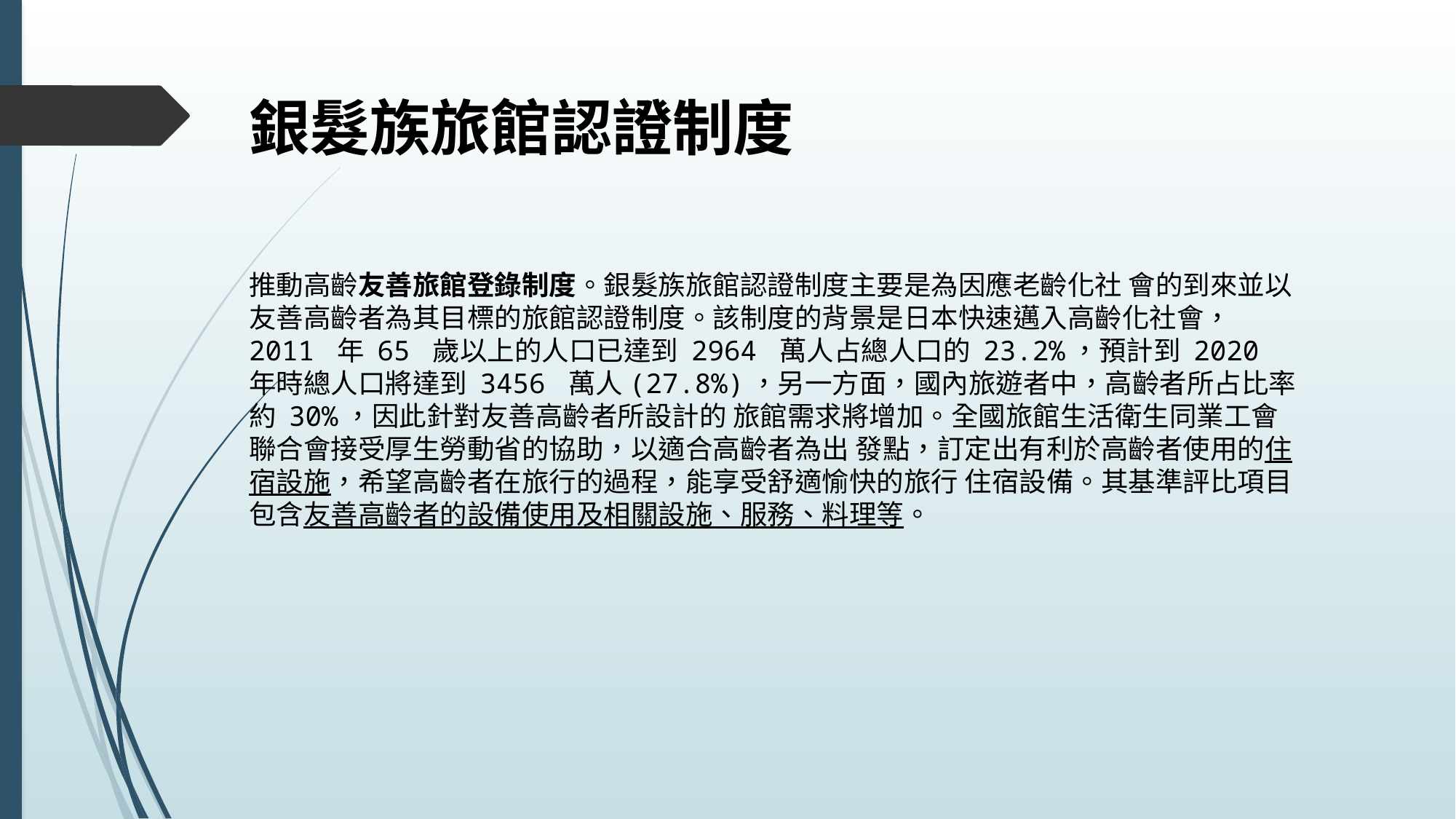

銀髮族旅館認證制度

推動高齡友善旅館登錄制度。銀髮族旅館認證制度主要是為因應老齡化社 會的到來並以友善高齡者為其目標的旅館認證制度。該制度的背景是日本快速邁入高齡化社會， 2011 年 65 歲以上的人口已達到 2964 萬人占總人口的 23.2%，預計到 2020 年時總人口將達到 3456 萬人(27.8%)，另一方面，國內旅遊者中，高齡者所占比率約 30%，因此針對友善高齡者所設計的 旅館需求將增加。全國旅館生活衛生同業工會聯合會接受厚生勞動省的協助，以適合高齡者為出 發點，訂定出有利於高齡者使用的住宿設施，希望高齡者在旅行的過程，能享受舒適愉快的旅行 住宿設備。其基準評比項目包含友善高齡者的設備使用及相關設施、服務、料理等。